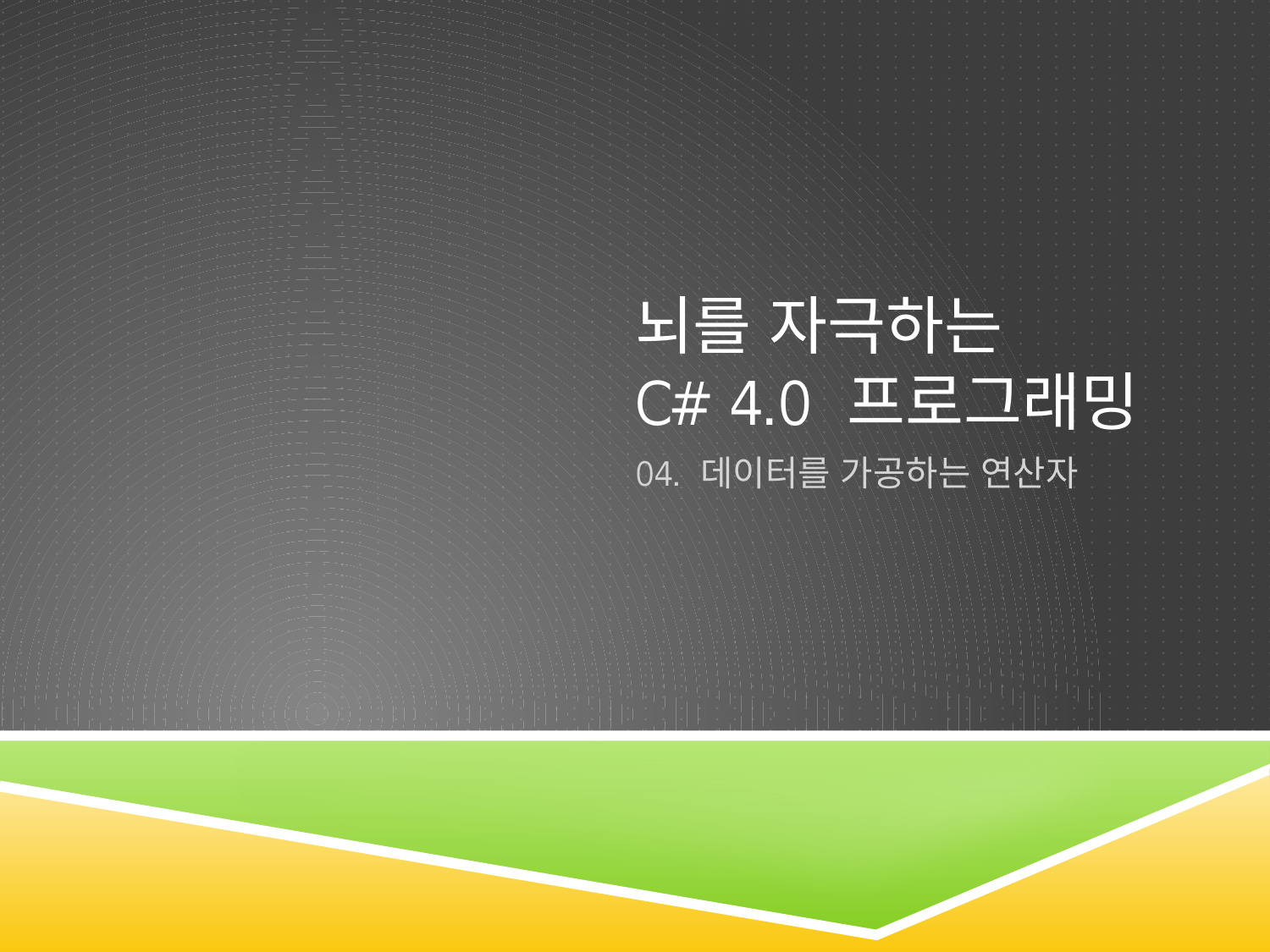

# 뇌를 자극하는 C# 4.0 프로그래밍
04. 데이터를 가공하는 연산자